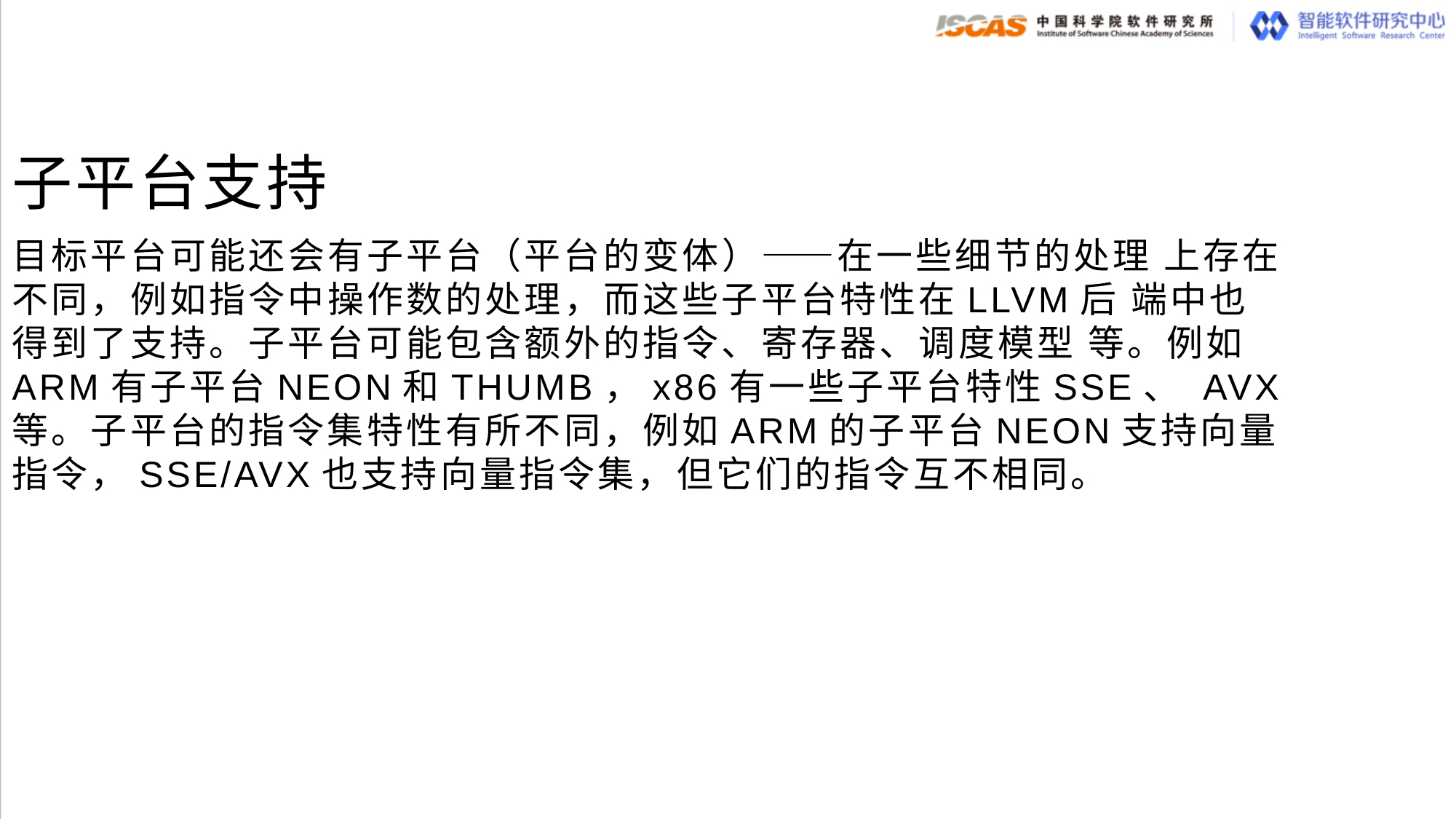

子平台支持
目标平台可能还会有子平台（平台的变体）——在一些细节的处理 上存在不同，例如指令中操作数的处理，而这些子平台特性在LLVM后 端中也得到了支持。子平台可能包含额外的指令、寄存器、调度模型 等。例如ARM有子平台NEON和THUMB，x86有一些子平台特性SSE、 AVX等。子平台的指令集特性有所不同，例如ARM的子平台NEON支持向量指令，SSE/AVX也支持向量指令集，但它们的指令互不相同。